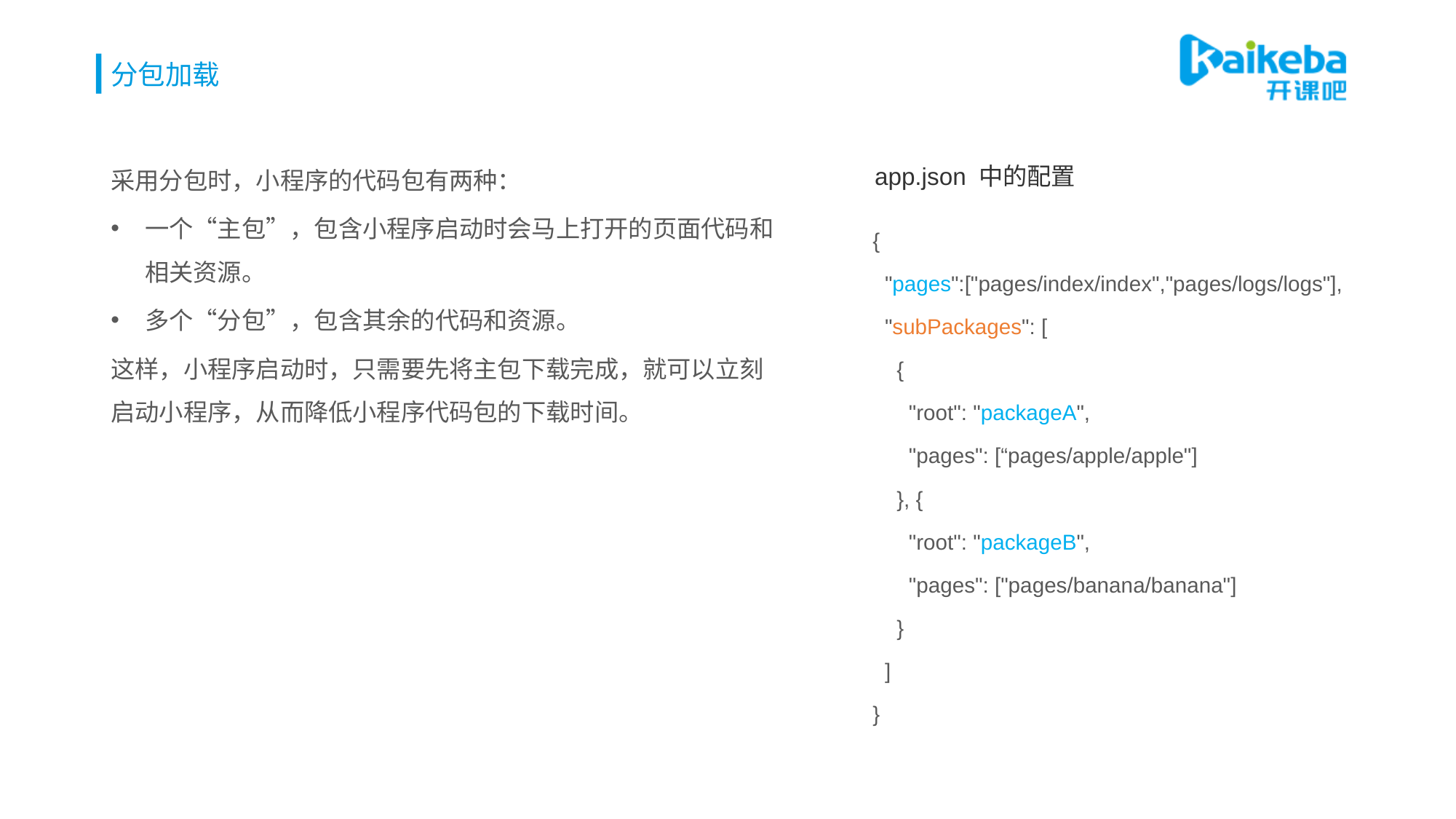

# 分包加载
采用分包时，小程序的代码包有两种：
一个“主包”，包含小程序启动时会马上打开的页面代码和相关资源。
多个“分包”，包含其余的代码和资源。
这样，小程序启动时，只需要先将主包下载完成，就可以立刻启动小程序，从而降低小程序代码包的下载时间。

app.json 中的配置
{
  "pages":["pages/index/index","pages/logs/logs"],
  "subPackages": [
    {
      "root": "packageA",
      "pages": [“pages/apple/apple"]
    }, {
      "root": "packageB",
      "pages": ["pages/banana/banana"]
    }
  ]
}